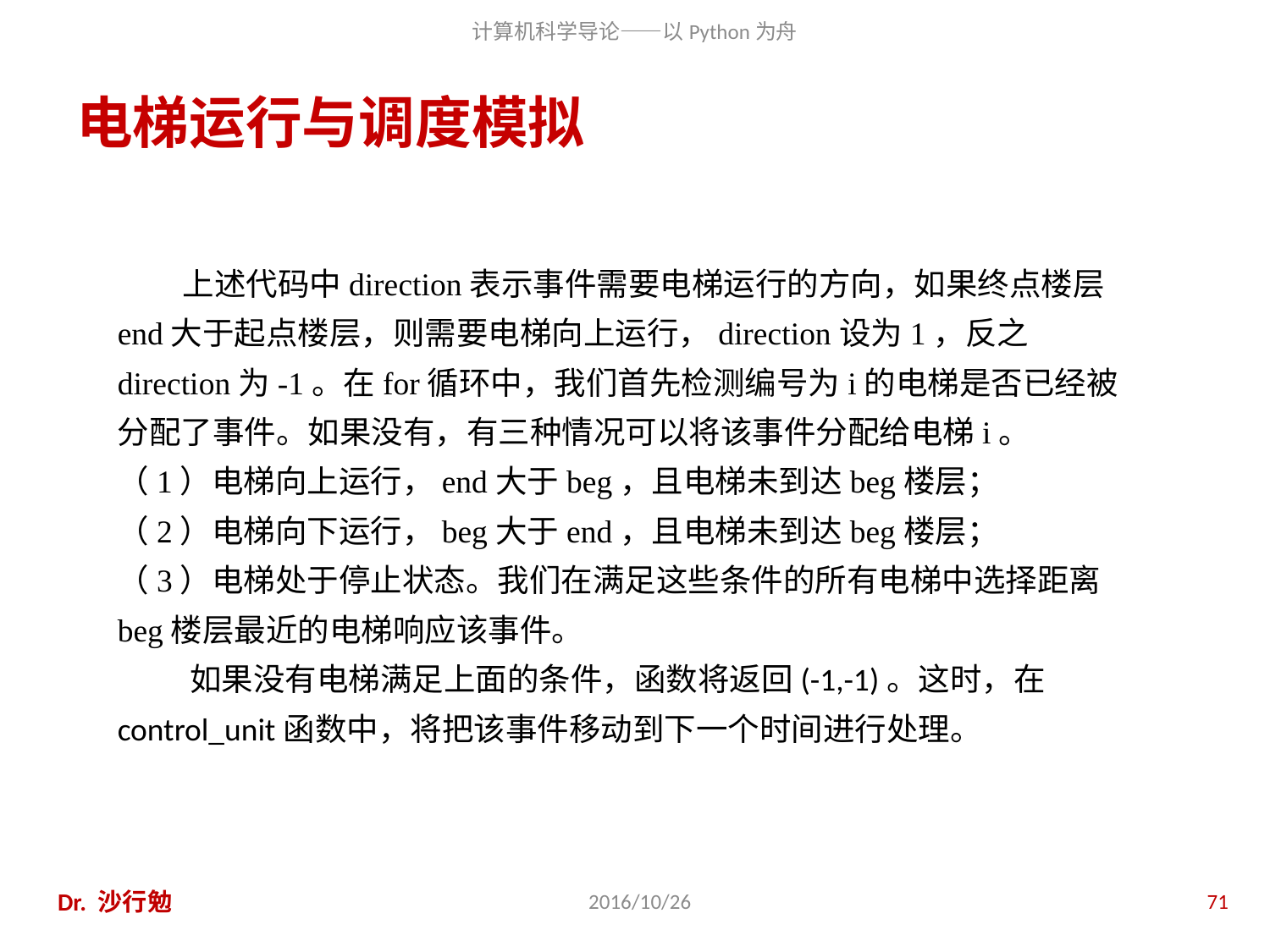

# 电梯运行与调度模拟
        上述代码中direction表示事件需要电梯运行的方向，如果终点楼层end大于起点楼层，则需要电梯向上运行，direction设为1，反之direction为-1。在for循环中，我们首先检测编号为i的电梯是否已经被分配了事件。如果没有，有三种情况可以将该事件分配给电梯i。
（1）电梯向上运行，end大于beg，且电梯未到达beg楼层；
（2）电梯向下运行，beg大于end，且电梯未到达beg楼层；
（3）电梯处于停止状态。我们在满足这些条件的所有电梯中选择距离beg楼层最近的电梯响应该事件。
         如果没有电梯满足上面的条件，函数将返回(-1,-1)。这时，在control_unit函数中，将把该事件移动到下一个时间进行处理。

Dr. 沙行勉
2016/10/26
71